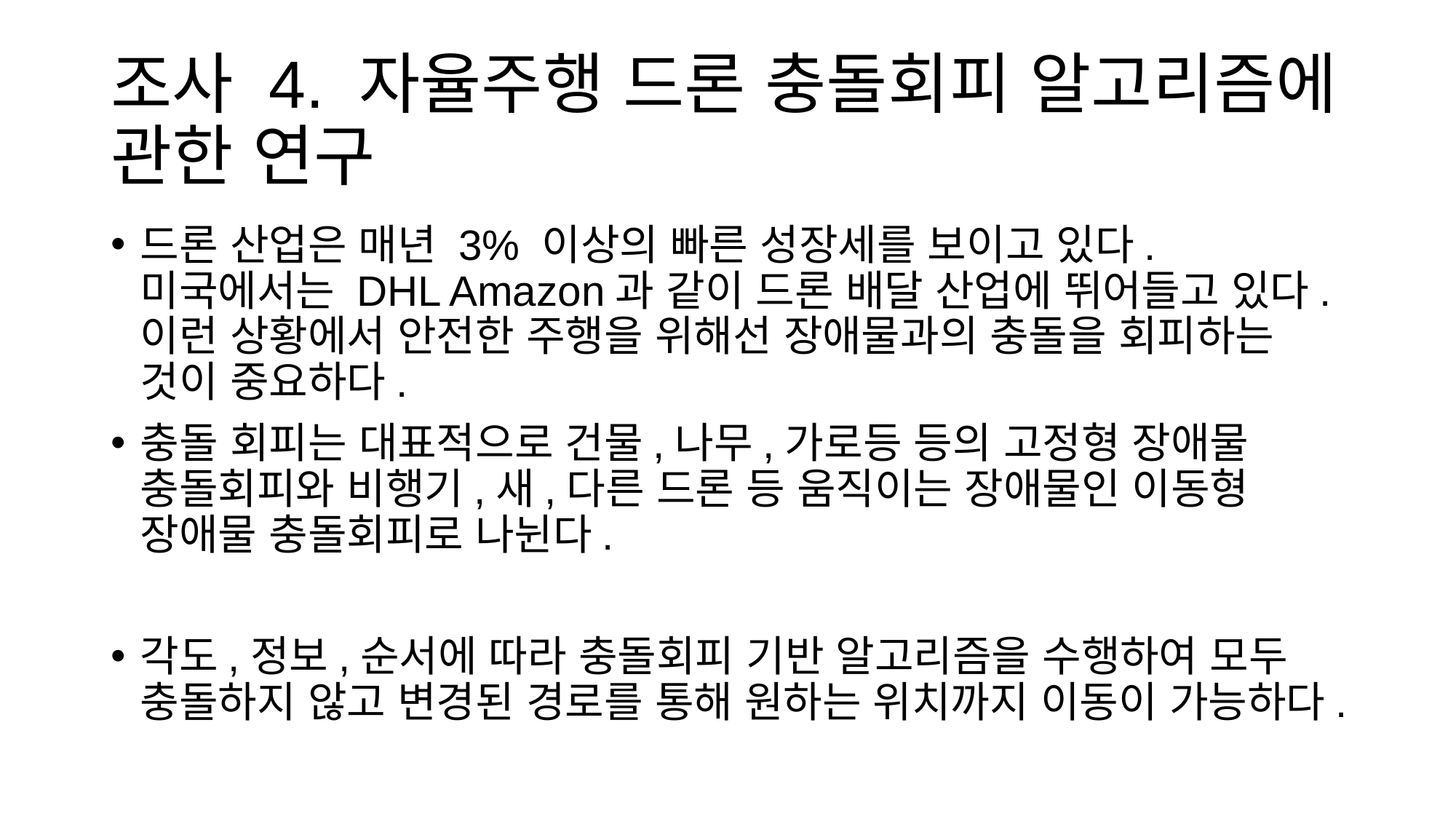

# 조사 4. 자율주행 드론 충돌회피 알고리즘에 관한 연구
드론 산업은 매년 3% 이상의 빠른 성장세를 보이고 있다. 미국에서는 DHL Amazon과 같이 드론 배달 산업에 뛰어들고 있다. 이런 상황에서 안전한 주행을 위해선 장애물과의 충돌을 회피하는 것이 중요하다.
충돌 회피는 대표적으로 건물,나무,가로등 등의 고정형 장애물 충돌회피와 비행기,새,다른 드론 등 움직이는 장애물인 이동형 장애물 충돌회피로 나뉜다.

각도,정보,순서에 따라 충돌회피 기반 알고리즘을 수행하여 모두 충돌하지 않고 변경된 경로를 통해 원하는 위치까지 이동이 가능하다.